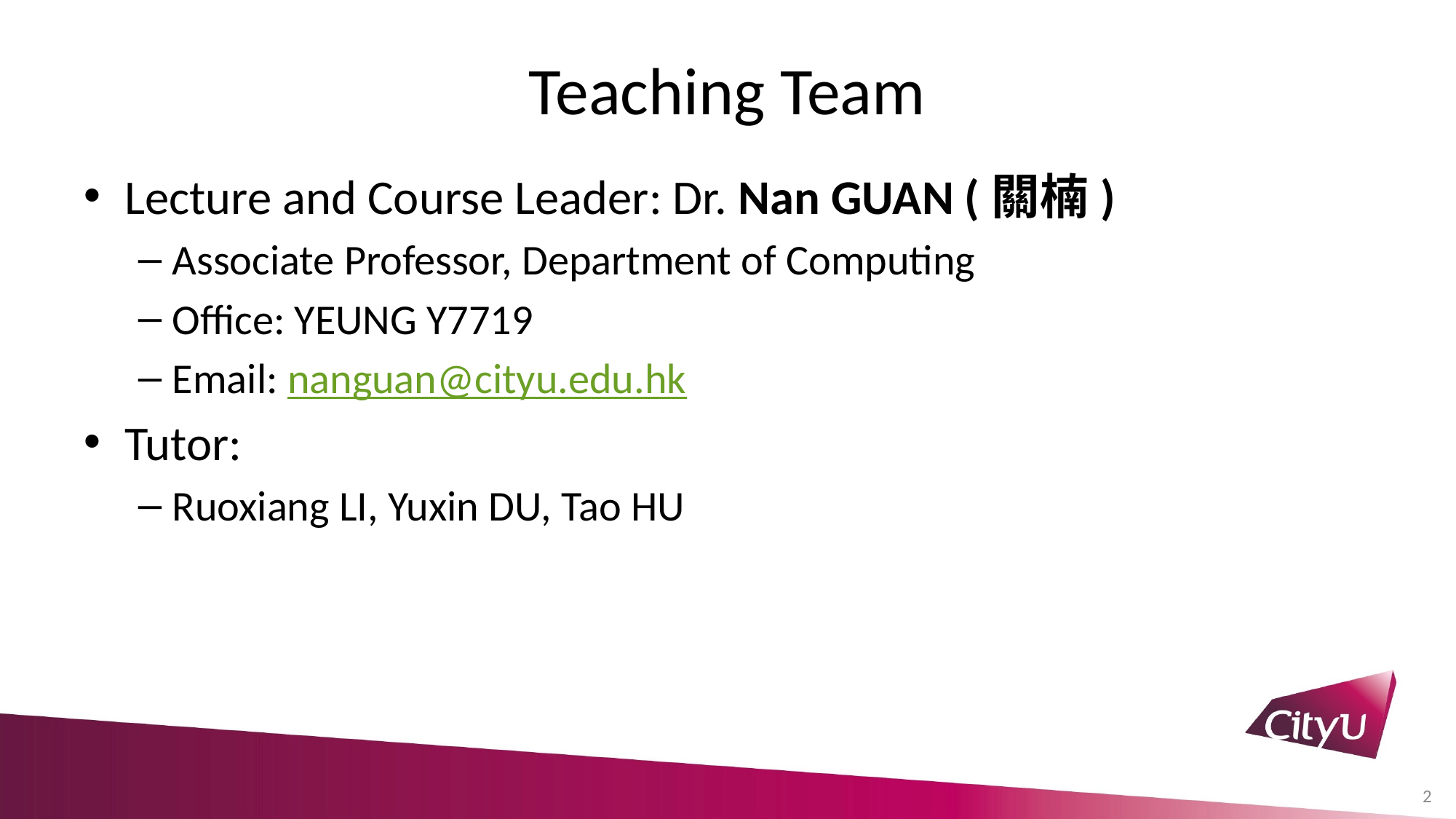

# Teaching Team
Lecture and Course Leader: Dr. Nan GUAN (關楠)
Associate Professor, Department of Computing
Office: YEUNG Y7719
Email: nanguan@cityu.edu.hk
Tutor:
Ruoxiang LI, Yuxin DU, Tao HU
2